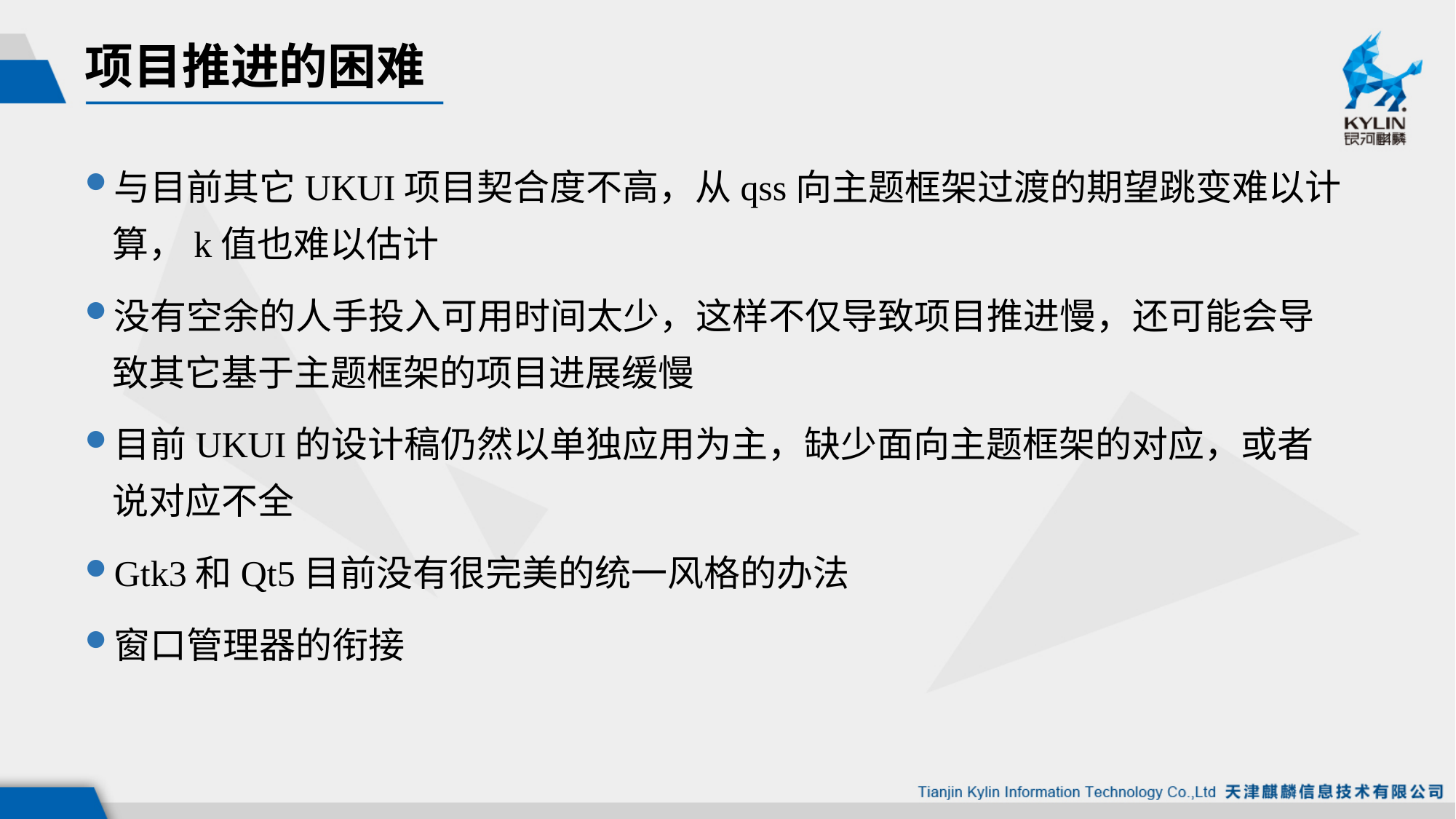

# 项目推进的困难
与目前其它UKUI项目契合度不高，从qss向主题框架过渡的期望跳变难以计算，k值也难以估计
没有空余的人手投入可用时间太少，这样不仅导致项目推进慢，还可能会导致其它基于主题框架的项目进展缓慢
目前UKUI的设计稿仍然以单独应用为主，缺少面向主题框架的对应，或者说对应不全
Gtk3和Qt5目前没有很完美的统一风格的办法
窗口管理器的衔接